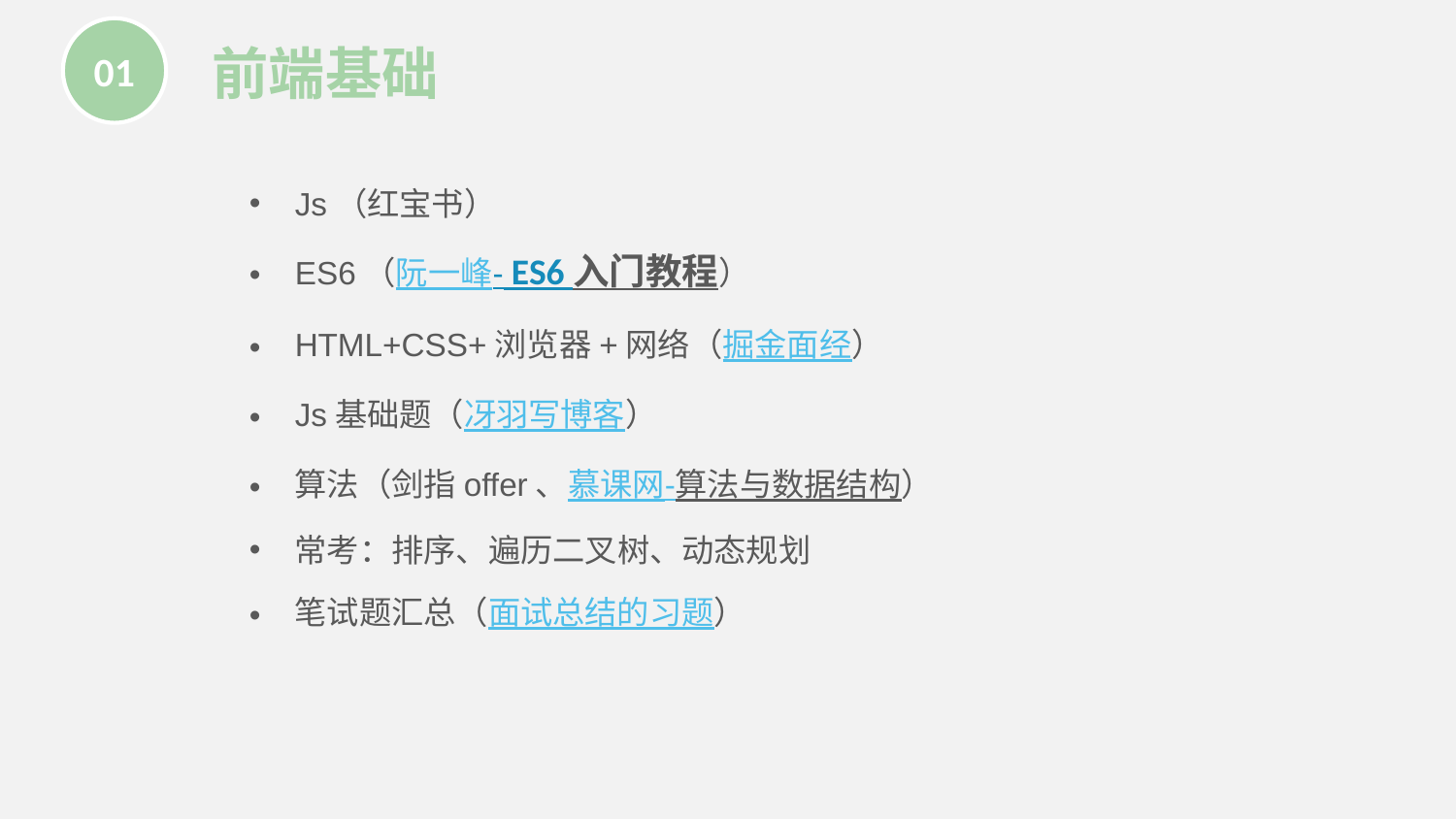

01
前端基础
Js（红宝书）
ES6（阮一峰- ES6 入门教程）
HTML+CSS+浏览器+网络（掘金面经）
Js基础题（冴羽写博客）
算法（剑指offer、慕课网-算法与数据结构）
常考：排序、遍历二叉树、动态规划
笔试题汇总（面试总结的习题）